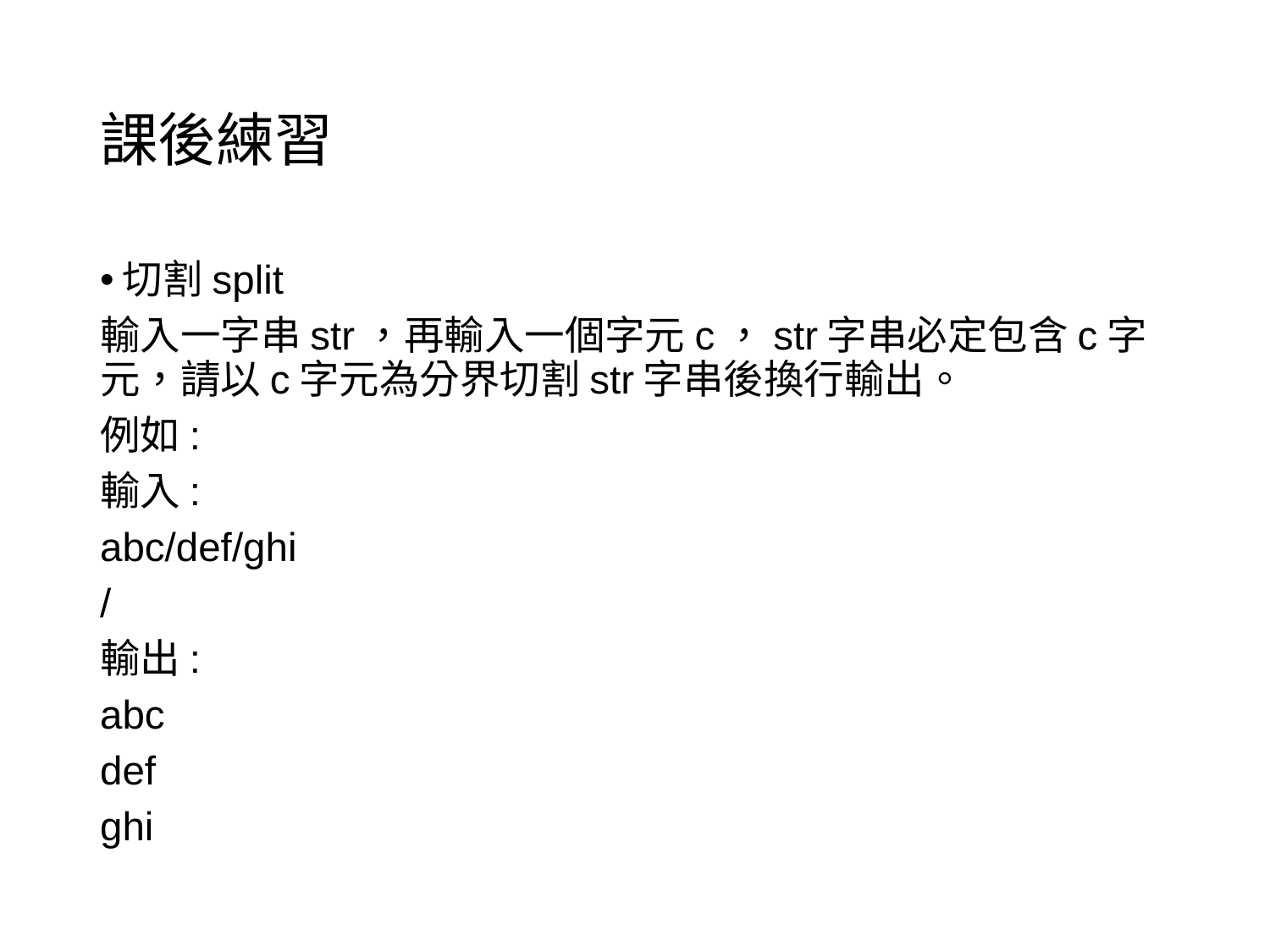

# 課後練習
切割split
輸入一字串str，再輸入一個字元c，str字串必定包含c字元，請以c字元為分界切割str字串後換行輸出。
例如:
輸入:
abc/def/ghi
/
輸出:
abc
def
ghi